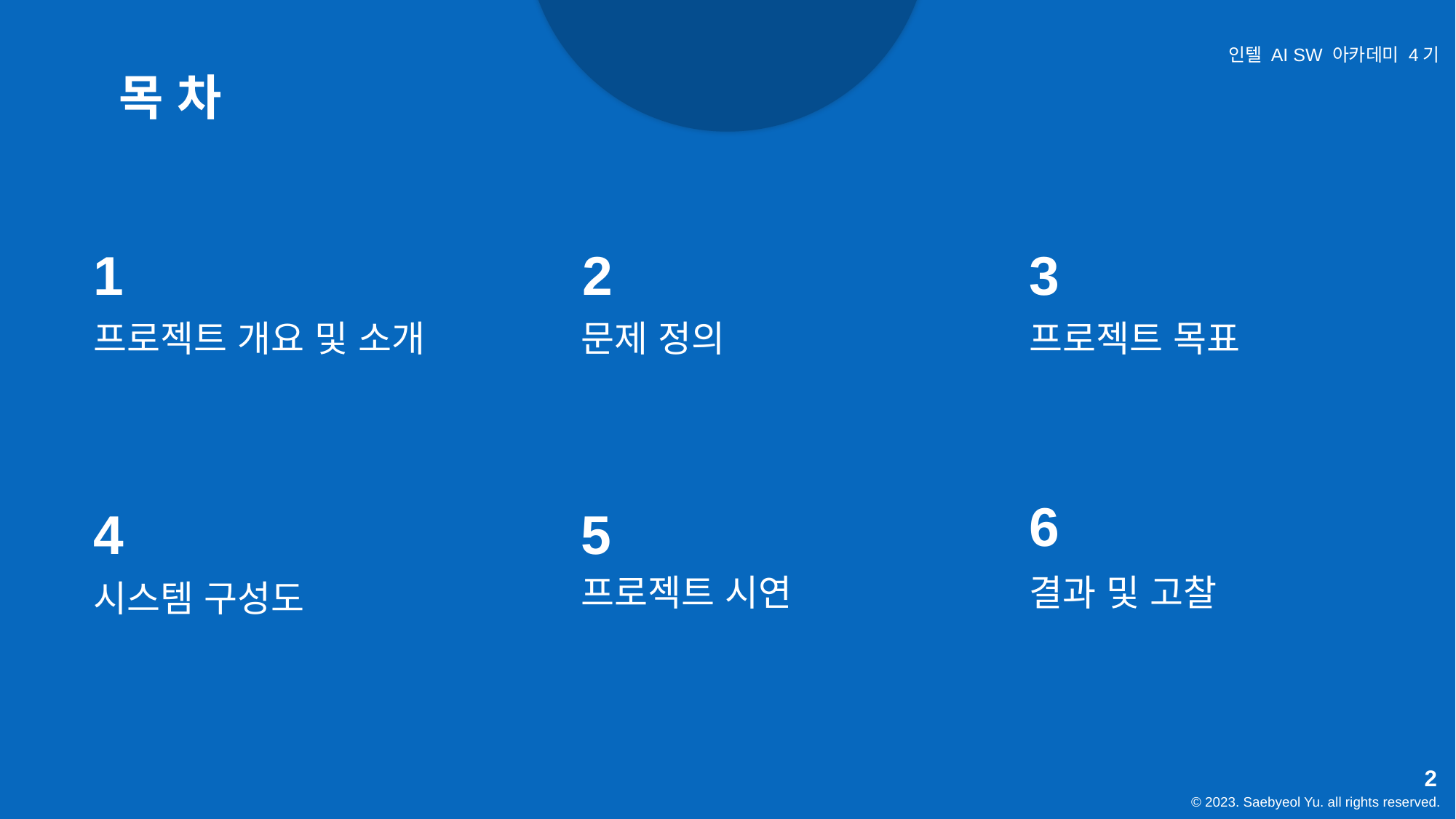

인텔 AI SW 아카데미 4기
목 차
1
프로젝트 개요 및 소개
2
문제 정의
3
프로젝트 목표
6
4
시스템 구성도
5
결과 및 고찰
프로젝트 시연
2